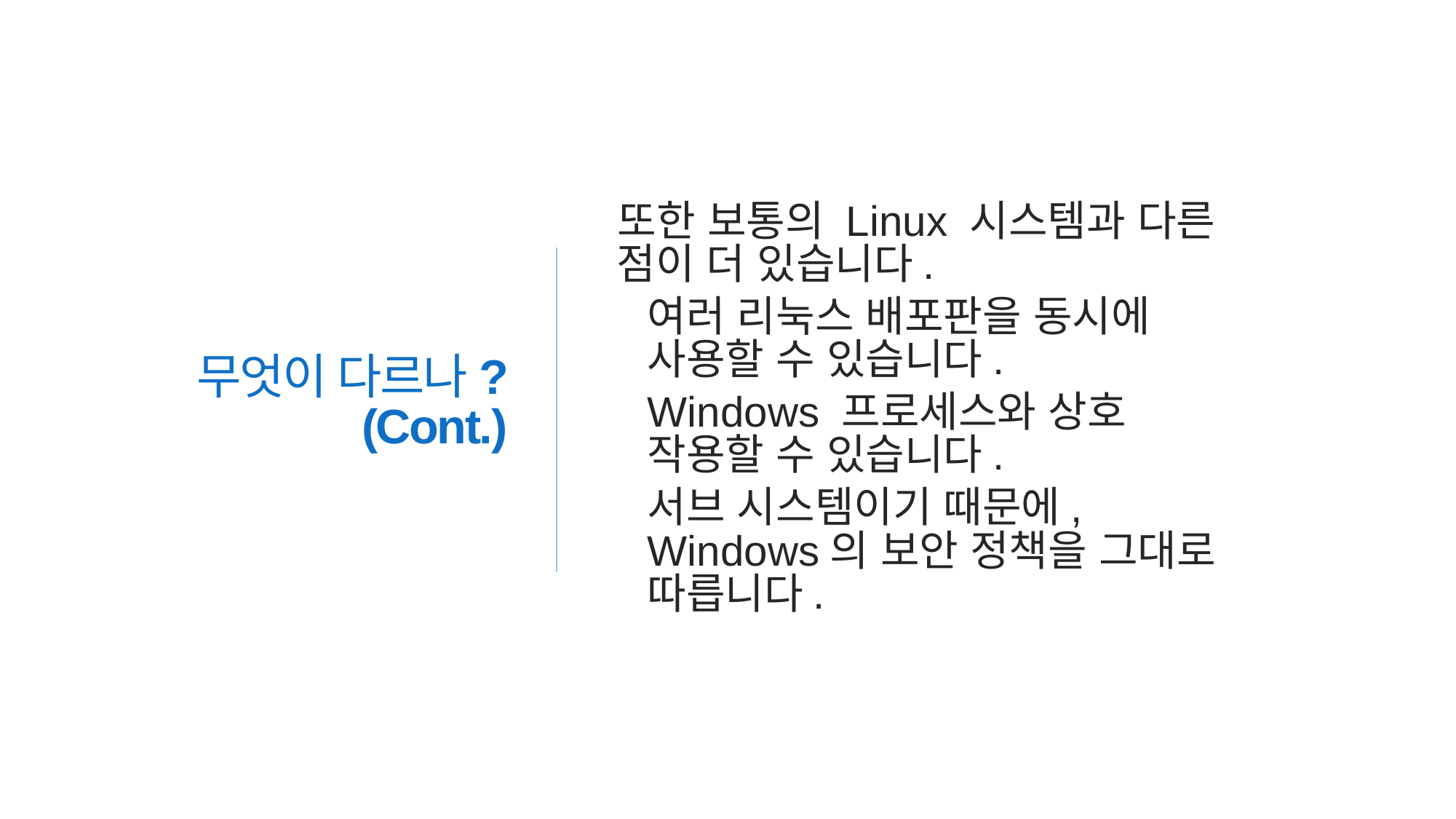

# 무엇이 다르나? (Cont.)
또한 보통의 Linux 시스템과 다른 점이 더 있습니다.
여러 리눅스 배포판을 동시에 사용할 수 있습니다.
Windows 프로세스와 상호 작용할 수 있습니다.
서브 시스템이기 때문에, Windows의 보안 정책을 그대로 따릅니다.